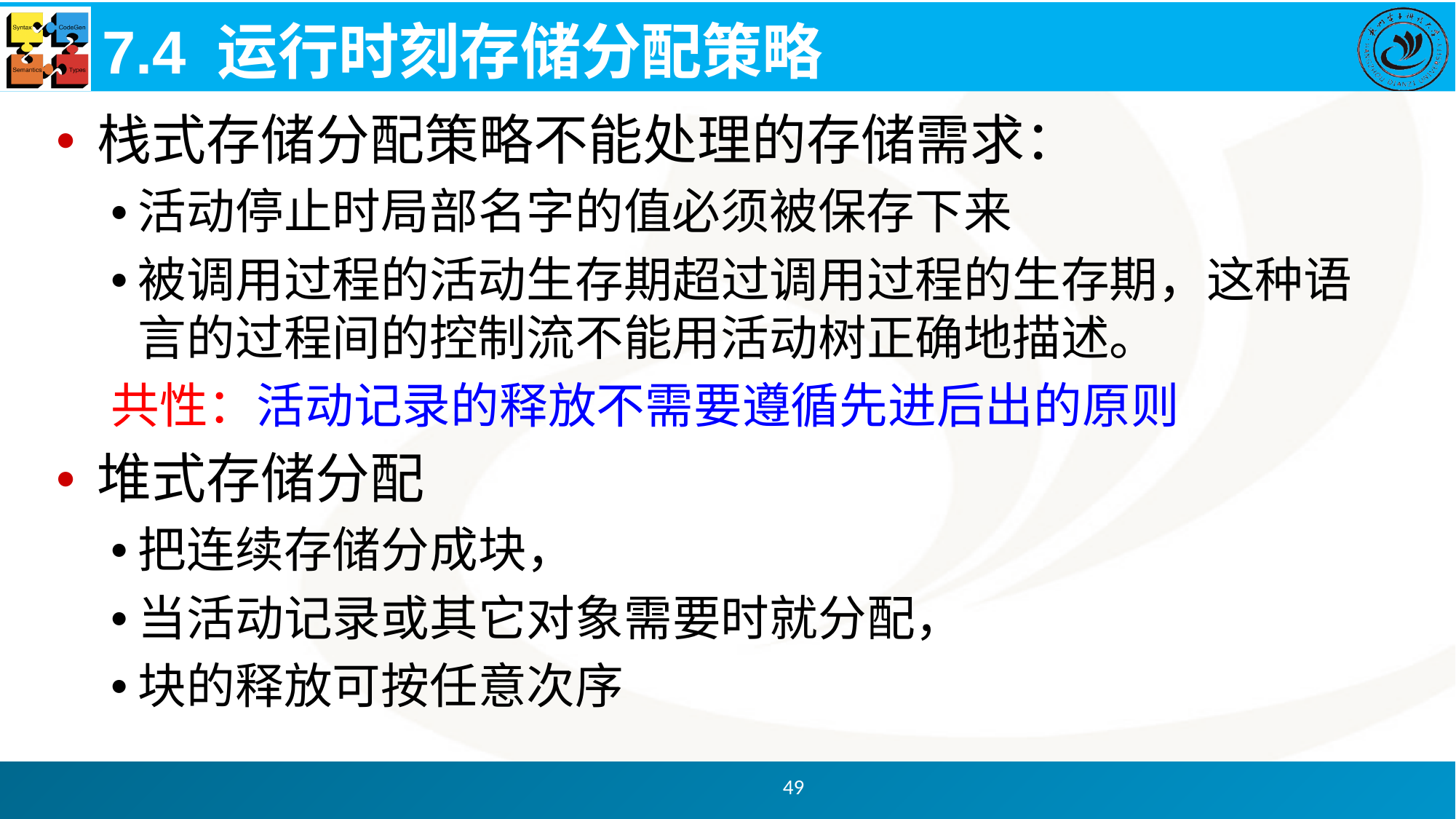

# 7.4 运行时刻存储分配策略
栈式存储分配策略不能处理的存储需求：
活动停止时局部名字的值必须被保存下来
被调用过程的活动生存期超过调用过程的生存期，这种语言的过程间的控制流不能用活动树正确地描述。
共性：活动记录的释放不需要遵循先进后出的原则
堆式存储分配
把连续存储分成块，
当活动记录或其它对象需要时就分配，
块的释放可按任意次序
49